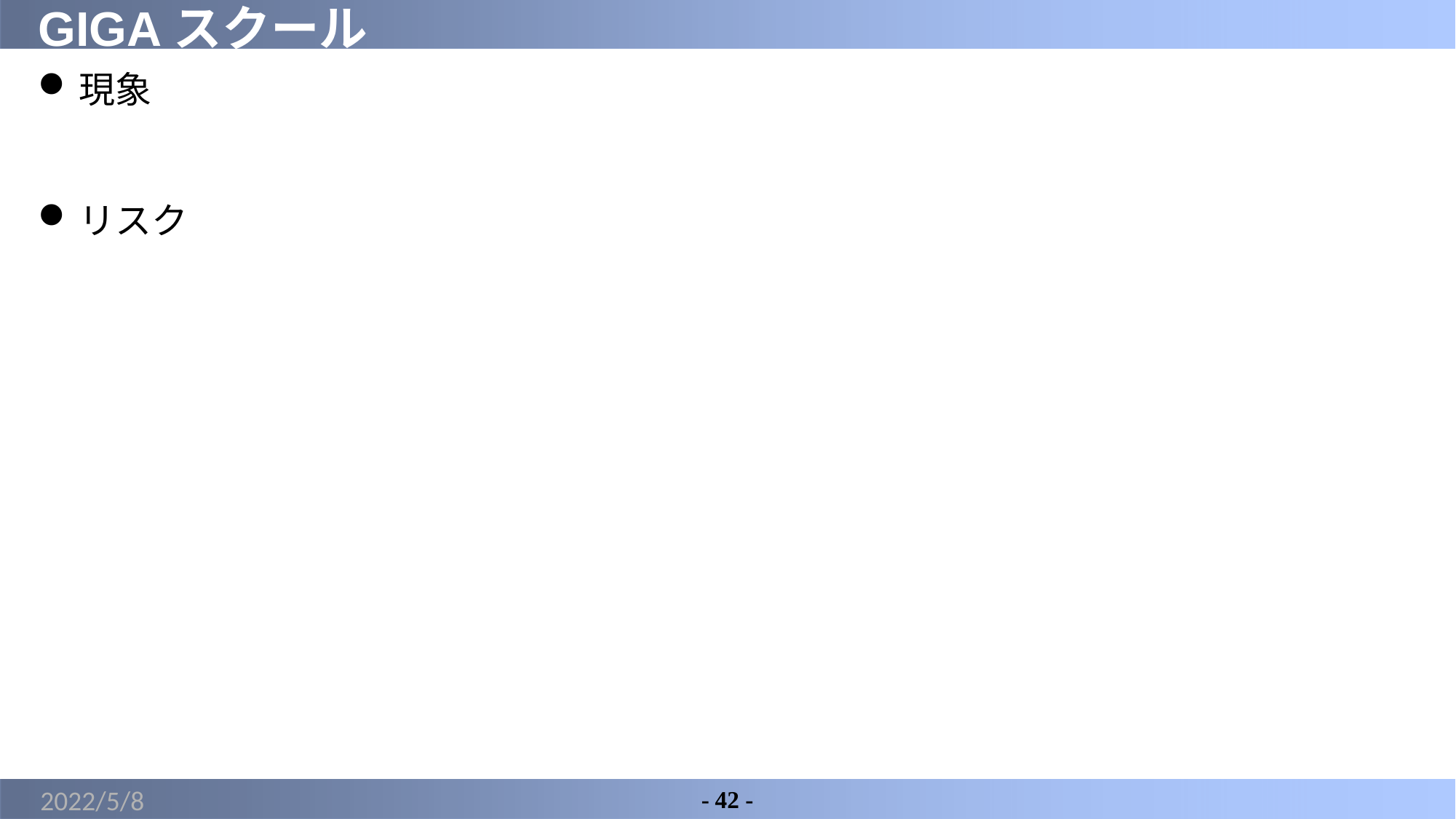

# GIGAスクール
現象

リスク

2022/5/8
- 42 -